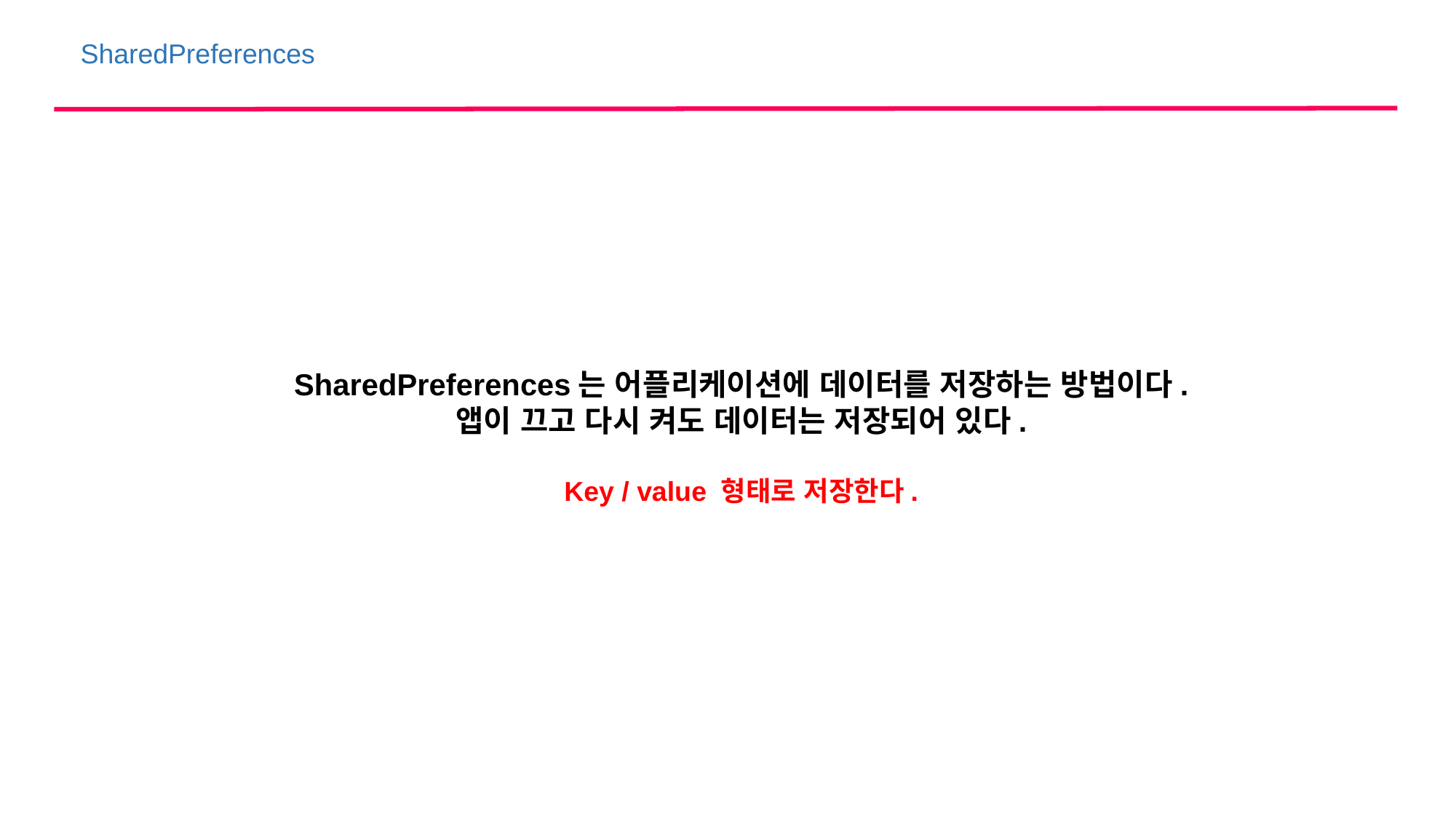

SharedPreferences
SharedPreferences는 어플리케이션에 데이터를 저장하는 방법이다.
앱이 끄고 다시 켜도 데이터는 저장되어 있다.

Key / value 형태로 저장한다.